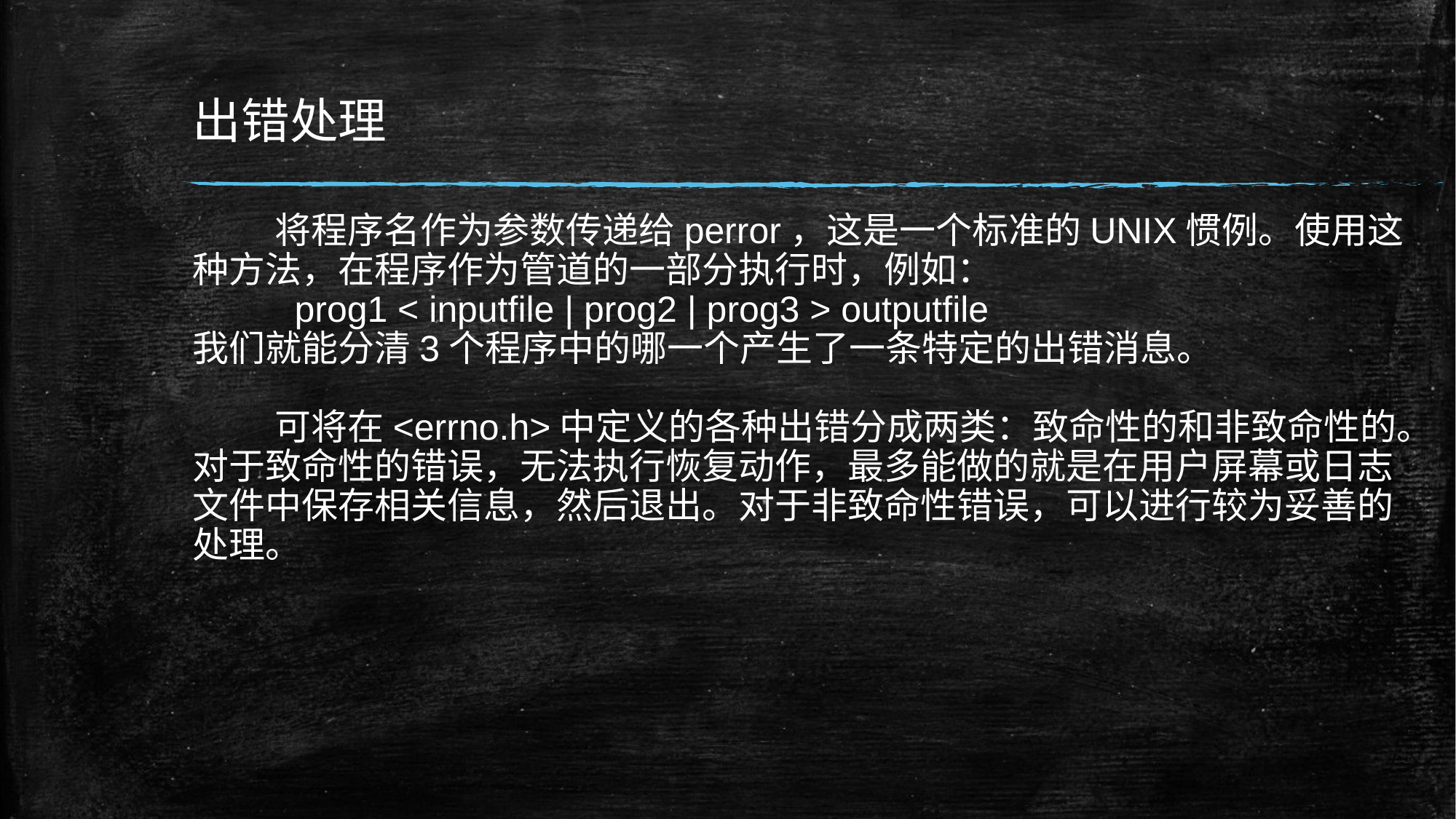

# 出错处理
         将程序名作为参数传递给perror，这是一个标准的UNIX惯例。使用这种方法，在程序作为管道的一部分执行时，例如：
          prog1 < inputfile | prog2 | prog3 > outputfile
我们就能分清3个程序中的哪一个产生了一条特定的出错消息。

         可将在<errno.h>中定义的各种出错分成两类：致命性的和非致命性的。
对于致命性的错误，无法执行恢复动作，最多能做的就是在用户屏幕或日志文件中保存相关信息，然后退出。对于非致命性错误，可以进行较为妥善的处理。